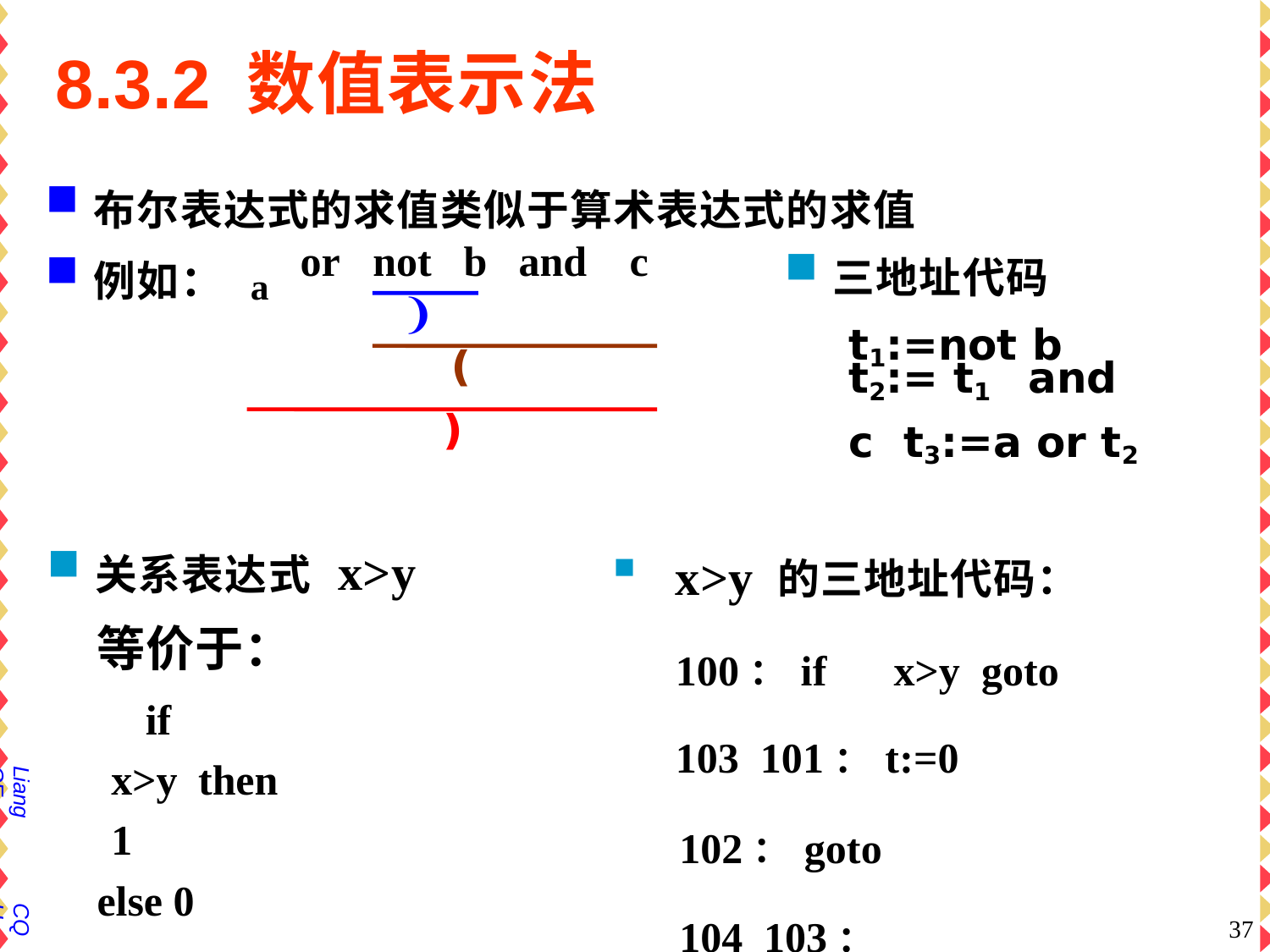

# 8.3.2 数值表示法
布尔表达式的求值类似于算术表达式的求值
三地址代码
t1:=not b
例如： a
or	not	b	and	c
❩
❪

t2:= t1	and c  t3:=a or t2

❫

关系表达式 x>y
等价于：   if	x>y  then 1
else 0
x>y 的三地址代码：  100：if	x>y	goto 103  101：t:=0
102：goto 104  103：t:=1
104：
Liang GE
CQU
37